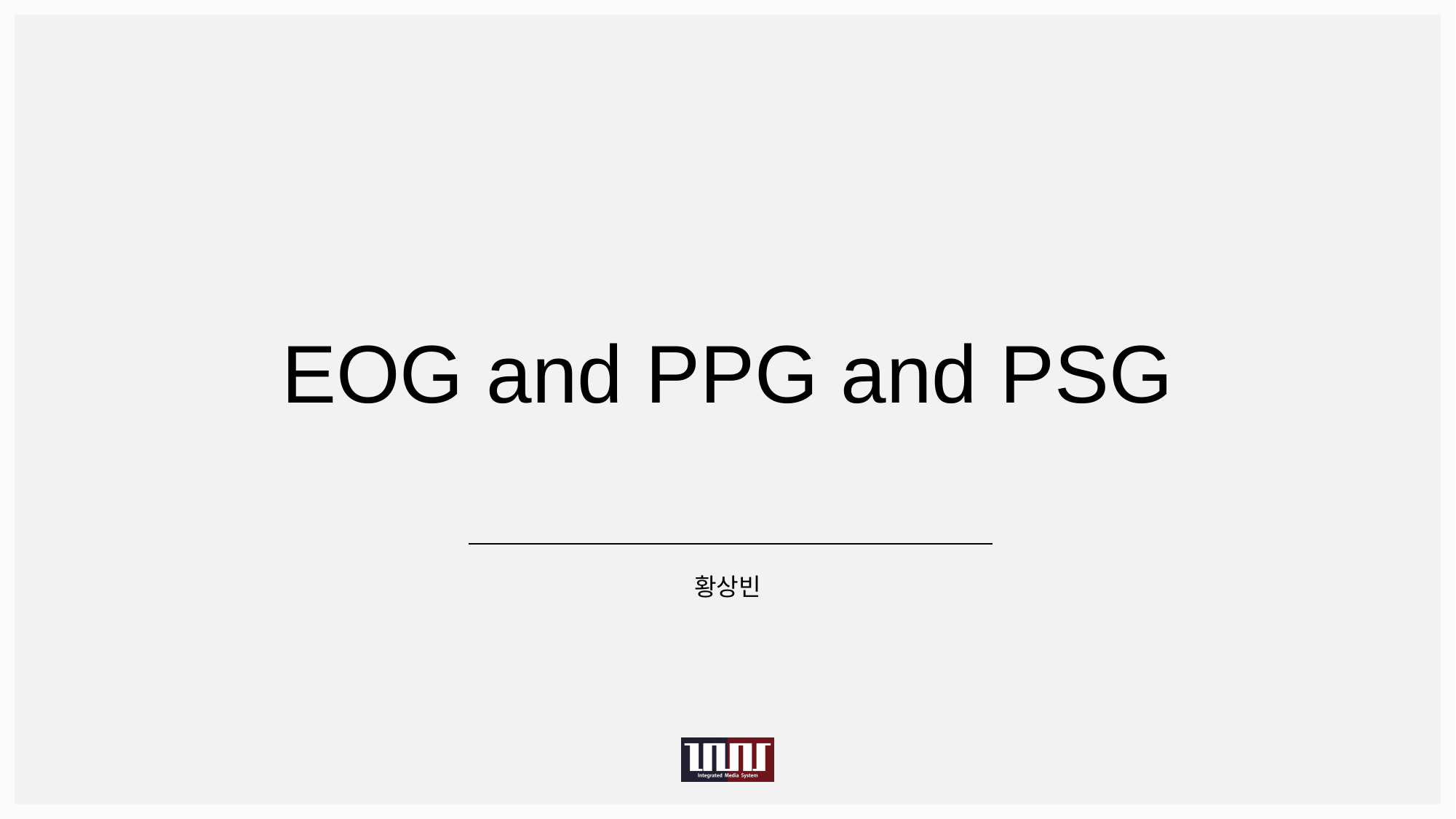

# EOG and PPG and PSG

황상빈